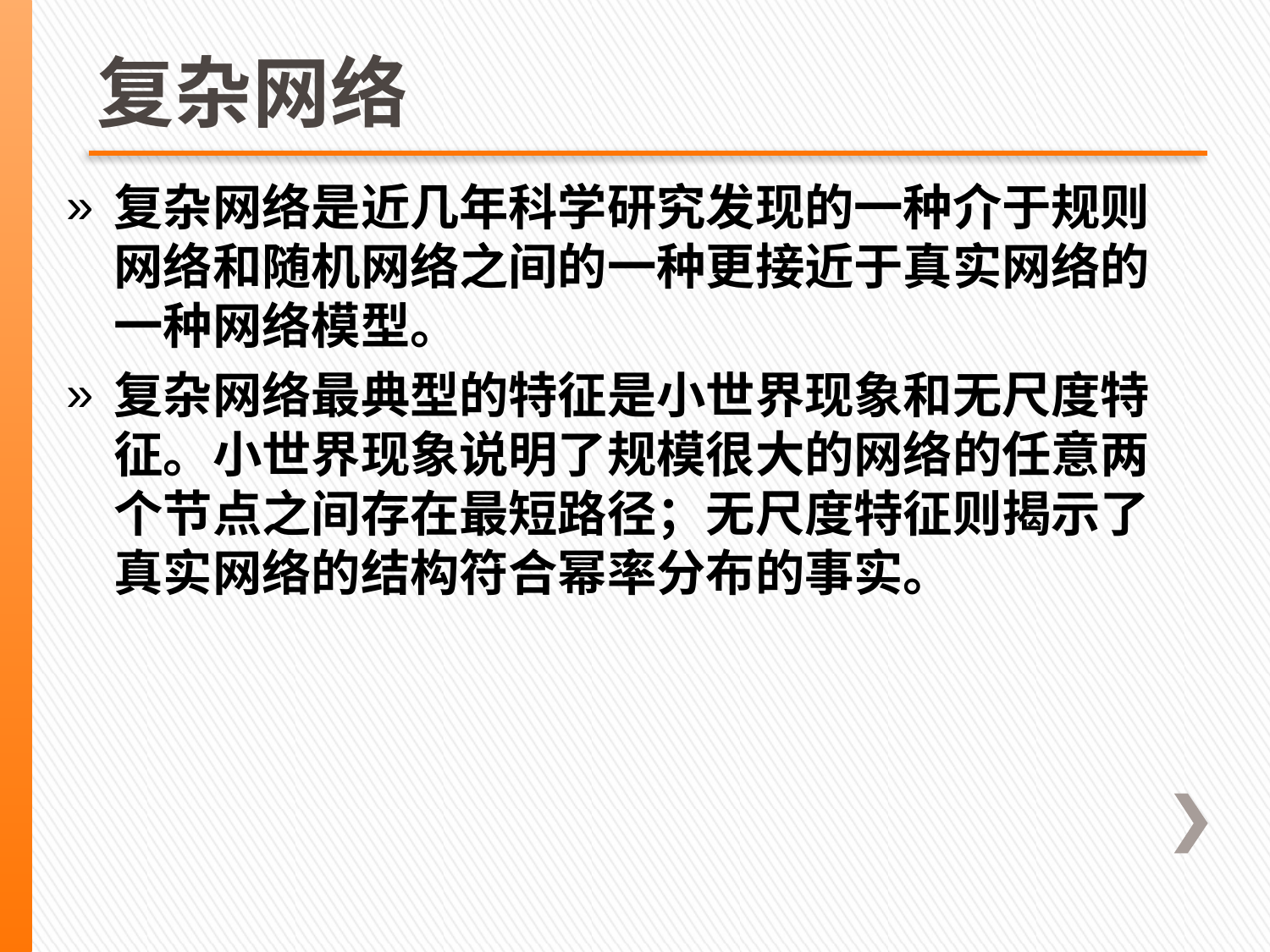

# 复杂网络
复杂网络是近几年科学研究发现的一种介于规则网络和随机网络之间的一种更接近于真实网络的一种网络模型。
复杂网络最典型的特征是小世界现象和无尺度特征。小世界现象说明了规模很大的网络的任意两个节点之间存在最短路径；无尺度特征则揭示了真实网络的结构符合幂率分布的事实。